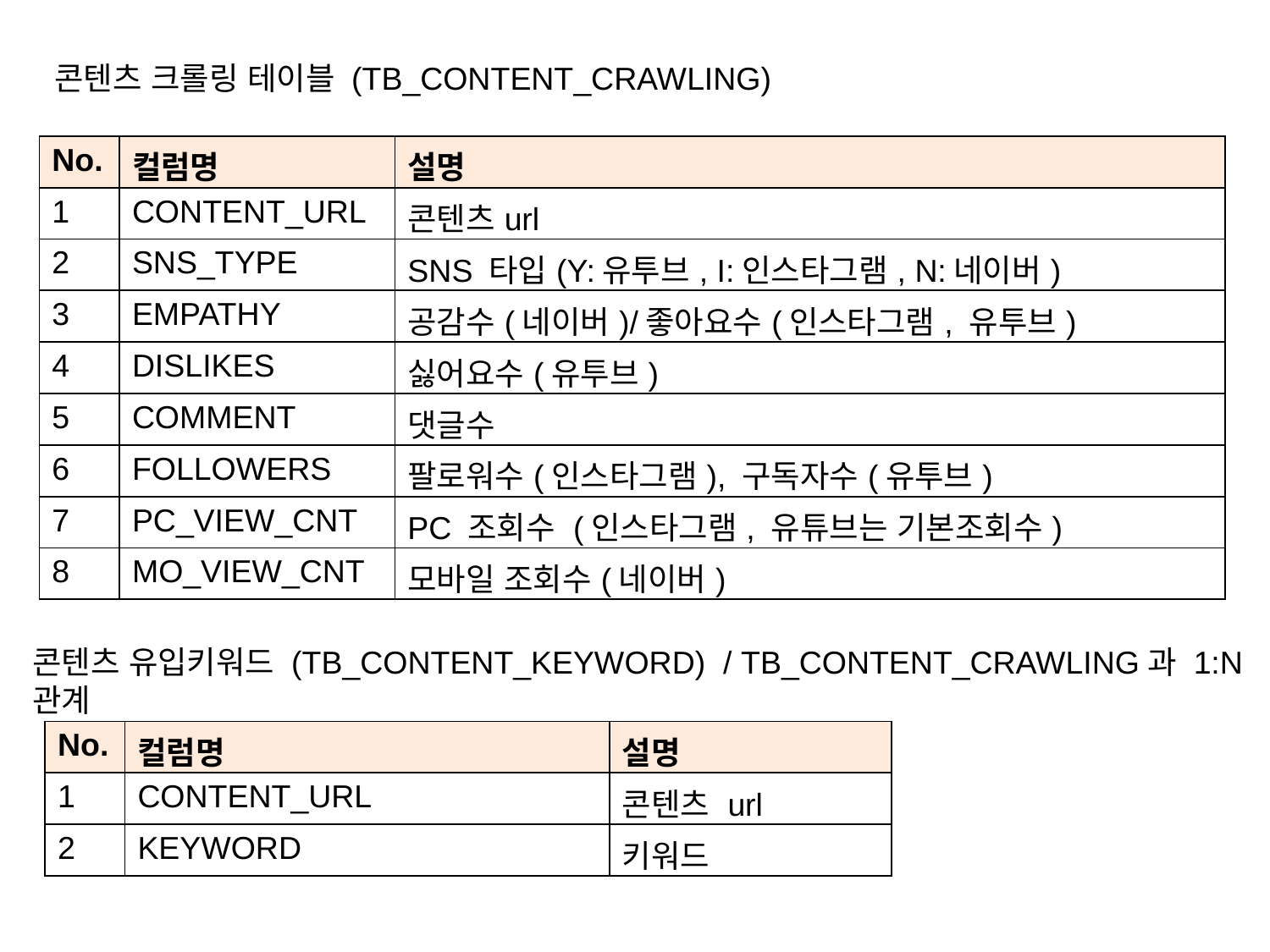

콘텐츠 크롤링 테이블 (TB_CONTENT_CRAWLING)
| No. | 컬럼명 | 설명 |
| --- | --- | --- |
| 1 | CONTENT\_URL | 콘텐츠url |
| 2 | SNS\_TYPE | SNS 타입(Y:유투브, I:인스타그램, N:네이버) |
| 3 | EMPATHY | 공감수(네이버)/좋아요수(인스타그램, 유투브) |
| 4 | DISLIKES | 싫어요수(유투브) |
| 5 | COMMENT | 댓글수 |
| 6 | FOLLOWERS | 팔로워수(인스타그램), 구독자수(유투브) |
| 7 | PC\_VIEW\_CNT | PC 조회수 (인스타그램, 유튜브는 기본조회수) |
| 8 | MO\_VIEW\_CNT | 모바일 조회수(네이버) |
콘텐츠 유입키워드 (TB_CONTENT_KEYWORD)  / TB_CONTENT_CRAWLING과 1:N 관계
| No. | 컬럼명 | 설명 |
| --- | --- | --- |
| 1 | CONTENT\_URL | 콘텐츠 url |
| 2 | KEYWORD | 키워드 |